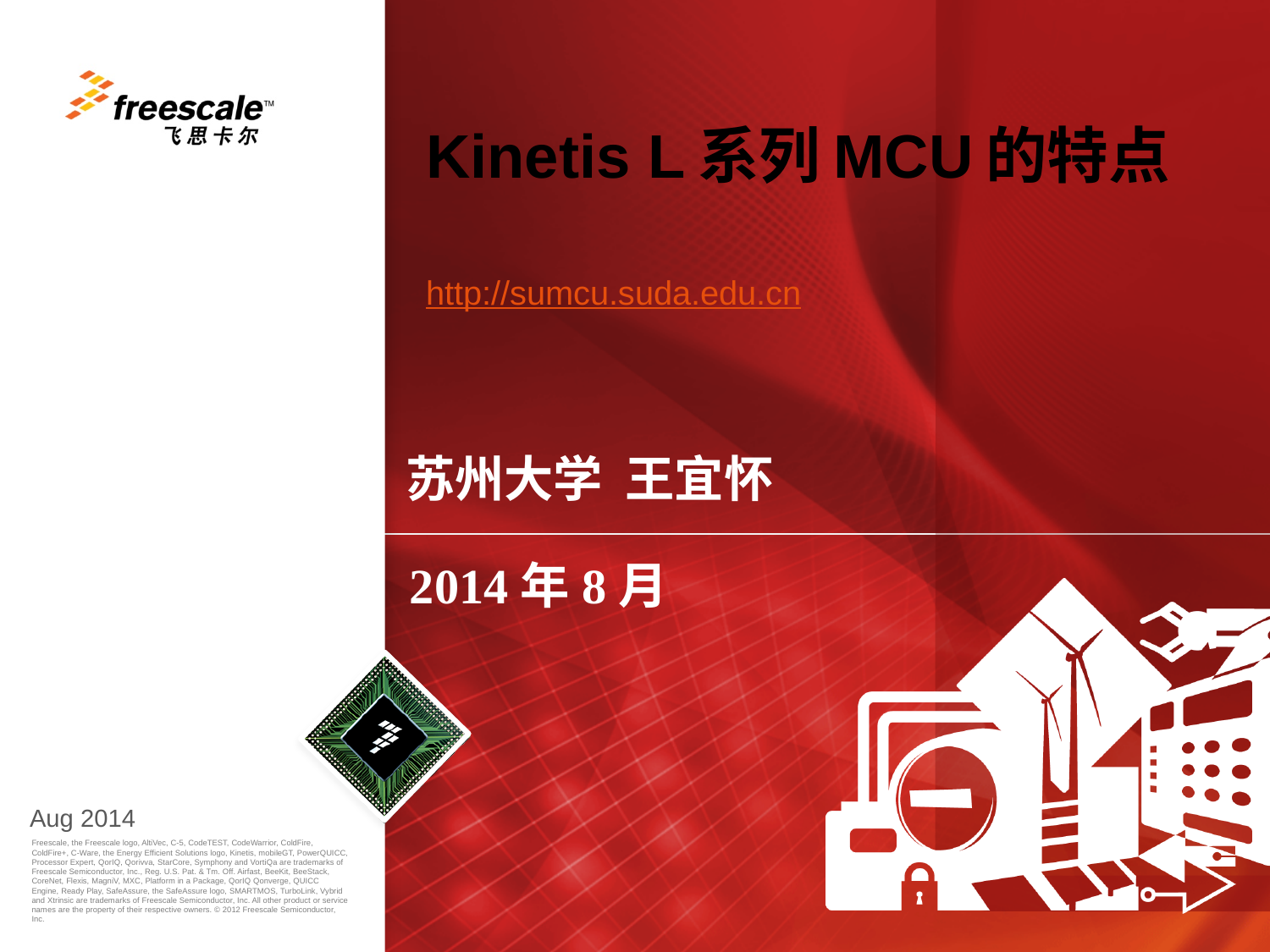

# Kinetis L系列MCU的特点 http://sumcu.suda.edu.cn
苏州大学  王宜怀
2014年8月
Aug 2014